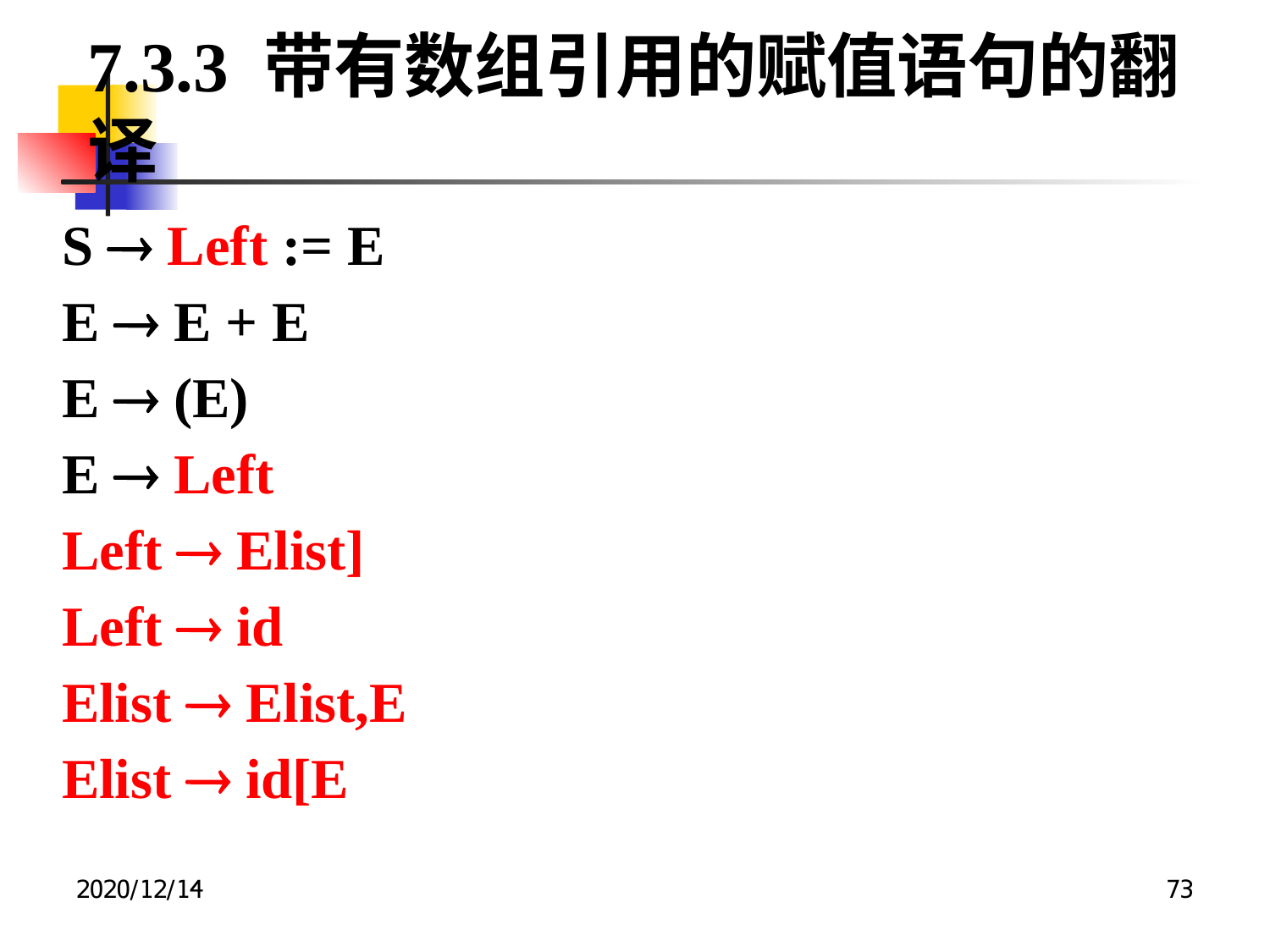

7.3.3 带有数组引用的赋值语句的翻译
S → Left := E
E → E + E
E → (E)
E → Left
Left → Elist]
Left → id
Elist → Elist,E
Elist → id[E
2020/12/14
73